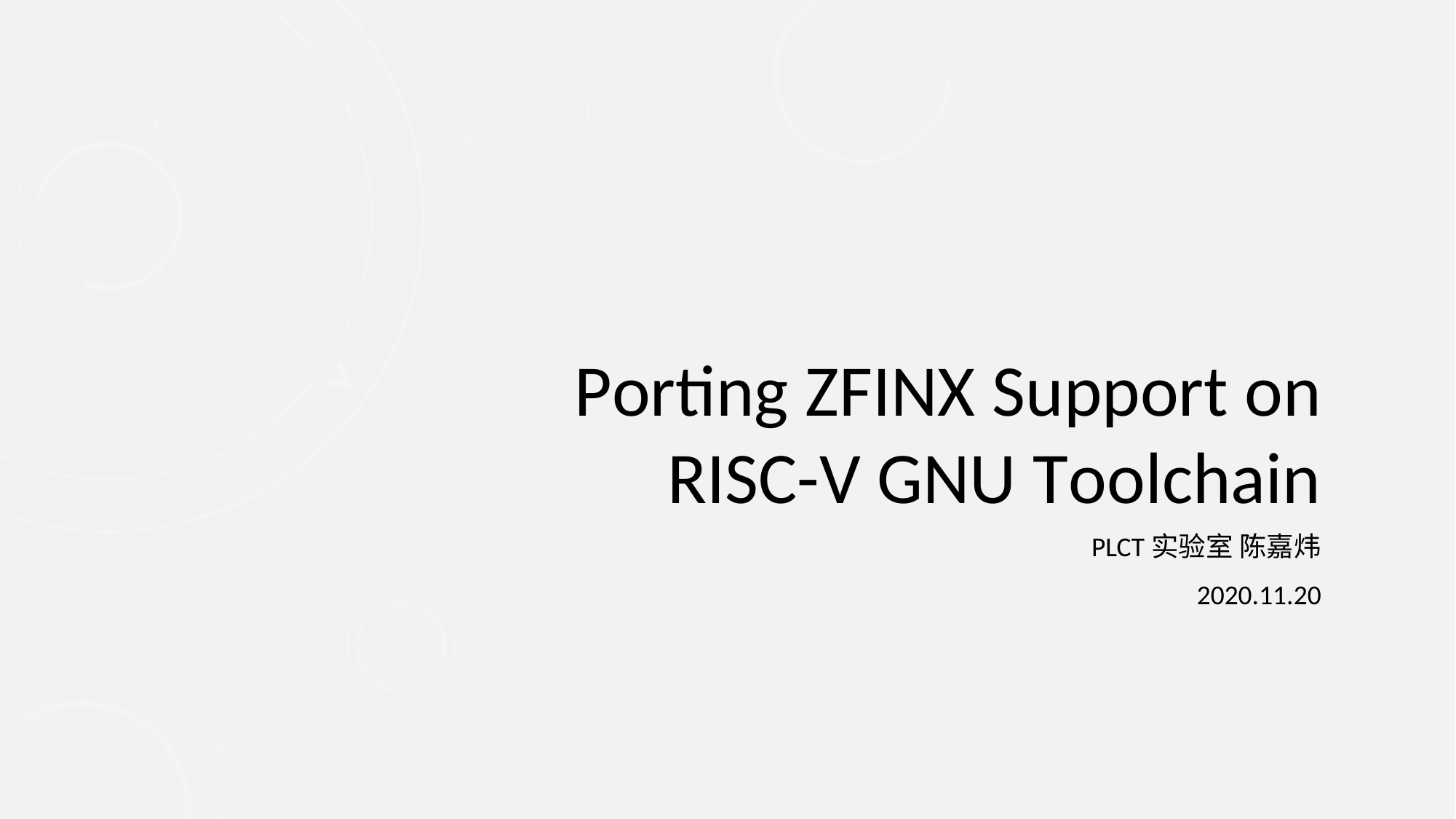

# porting zfinx support on risc-v gnu toolchain
PLCT实验室 陈嘉炜
2020.11.20